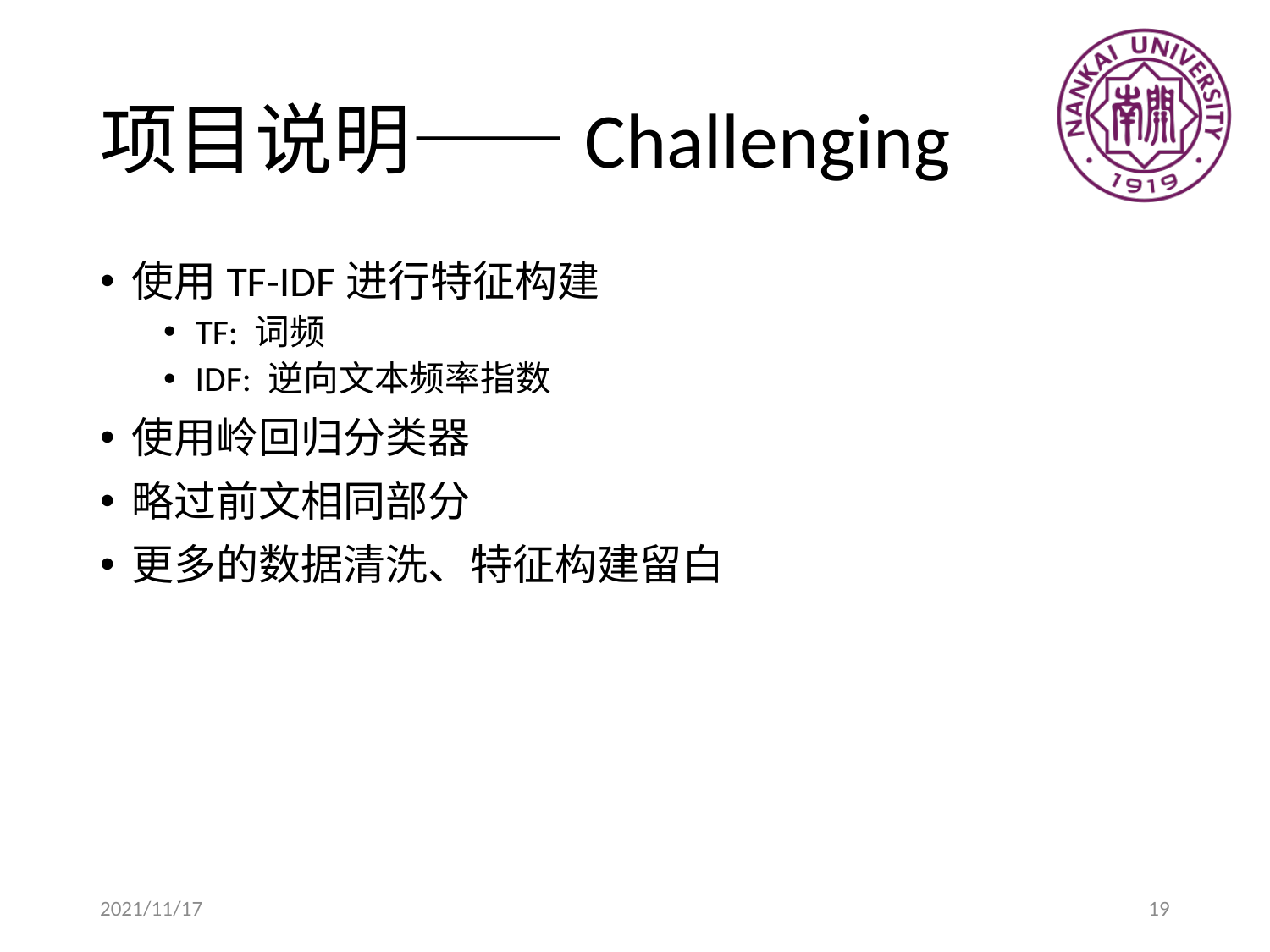

# 项目说明——Challenging
使用TF-IDF进行特征构建
TF: 词频
IDF: 逆向文本频率指数
使用岭回归分类器
略过前文相同部分
更多的数据清洗、特征构建留白
2021/11/17
19